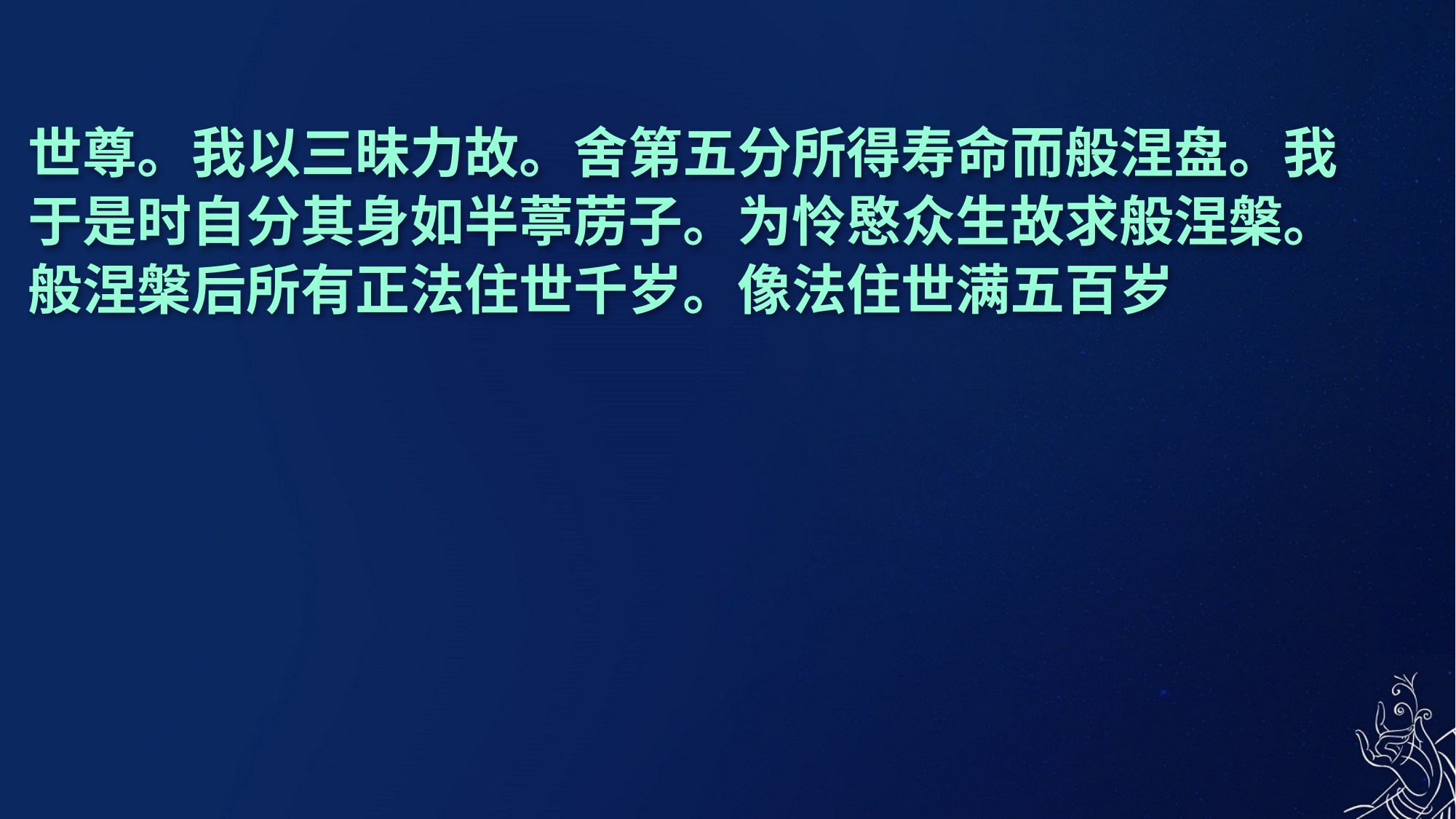

世尊。我以三昧力故。舍第五分所得寿命而般涅盘。我于是时自分其身如半葶苈子。为怜愍众生故求般涅槃。般涅槃后所有正法住世千岁。像法住世满五百岁